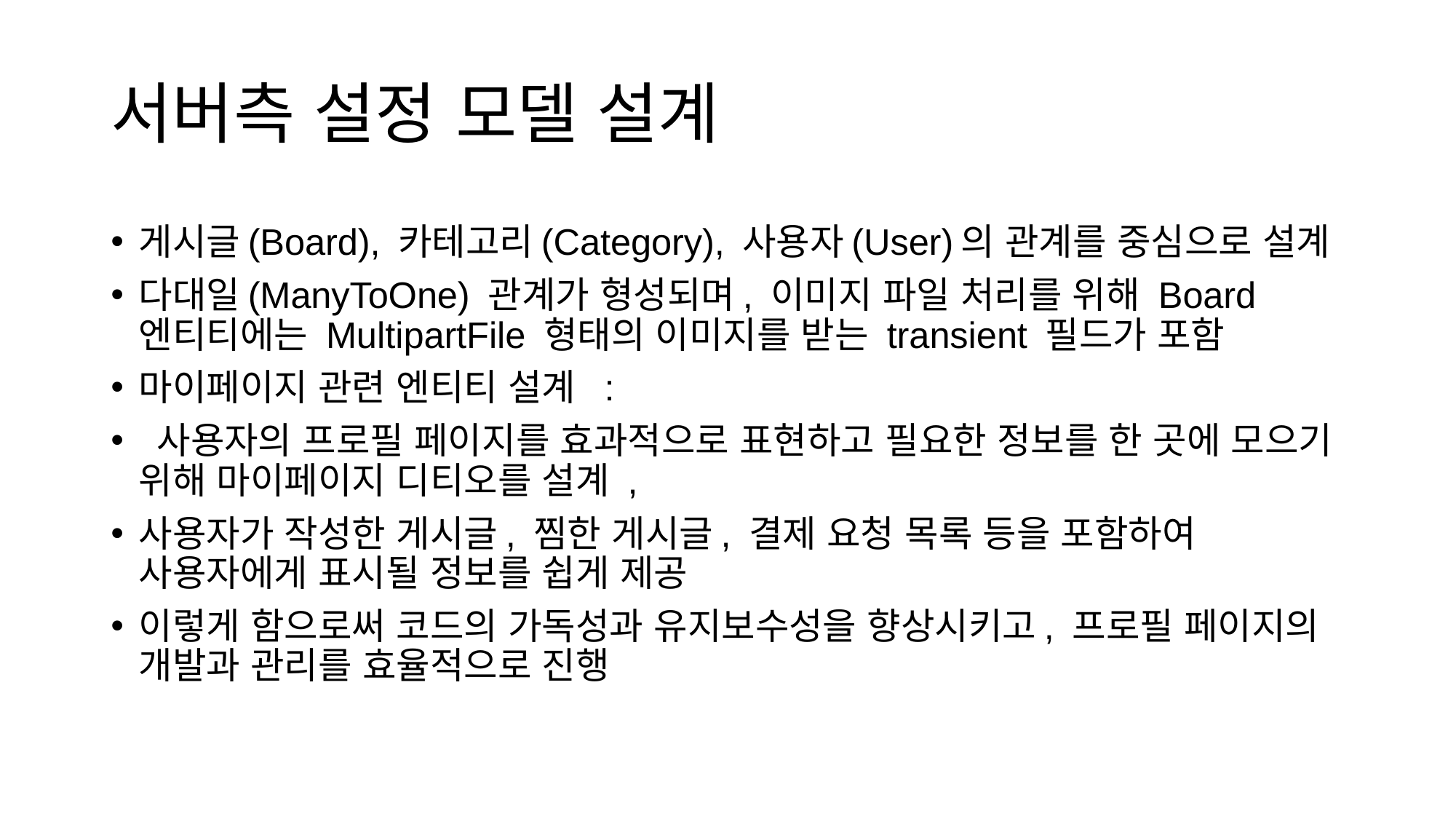

# 서버측 설정 모델 설계
게시글(Board), 카테고리(Category), 사용자(User)의 관계를 중심으로 설계
다대일(ManyToOne) 관계가 형성되며, 이미지 파일 처리를 위해 Board 엔티티에는 MultipartFile 형태의 이미지를 받는 transient 필드가 포함
마이페이지 관련 엔티티 설계  :
 사용자의 프로필 페이지를 효과적으로 표현하고 필요한 정보를 한 곳에 모으기 위해 마이페이지 디티오를 설계 ,
사용자가 작성한 게시글, 찜한 게시글, 결제 요청 목록 등을 포함하여 사용자에게 표시될 정보를 쉽게 제공
이렇게 함으로써 코드의 가독성과 유지보수성을 향상시키고, 프로필 페이지의 개발과 관리를 효율적으로 진행